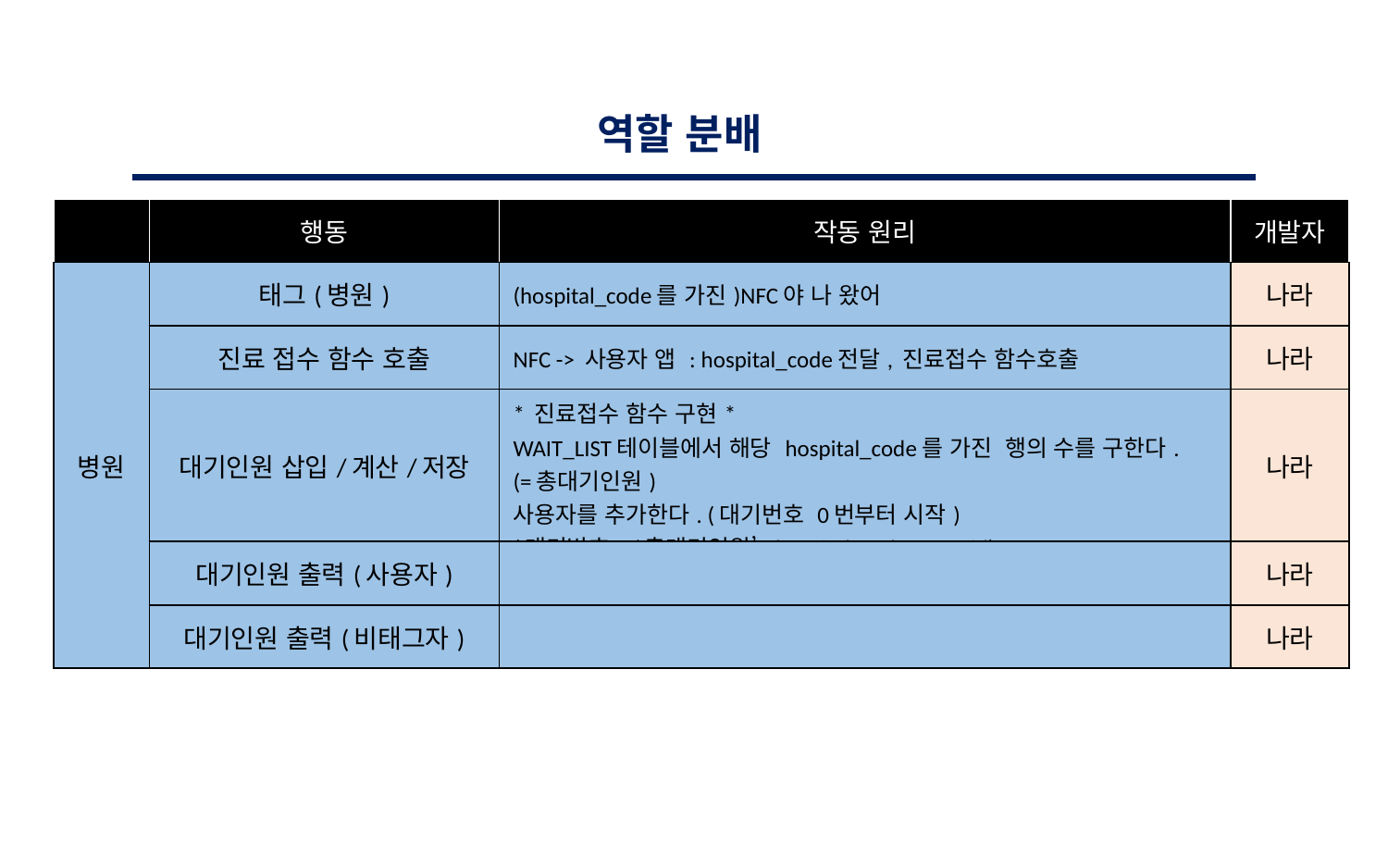

역할 분배
|  | 행동 | 작동 원리 | 개발자 |
| --- | --- | --- | --- |
| 병원 | 태그(병원) | (hospital\_code를 가진)NFC야 나 왔어 | 나라 |
|  | 진료 접수 함수 호출 | NFC -> 사용자 앱 : hospital\_code전달, 진료접수 함수호출 | 나라 |
|  | 대기인원 삽입/계산/저장 | \* 진료접수 함수 구현\* WAIT\_LIST테이블에서 해당 hospital\_code를 가진 행의 수를 구한다. (=총대기인원) 사용자를 추가한다. (대기번호 0번부터 시작) (대기번호 : ‘총대기인원’, hospital\_code, user\_id) | 나라 |
|  | 대기인원 출력(사용자) |  | 나라 |
|  | 대기인원 출력(비태그자) |  | 나라 |